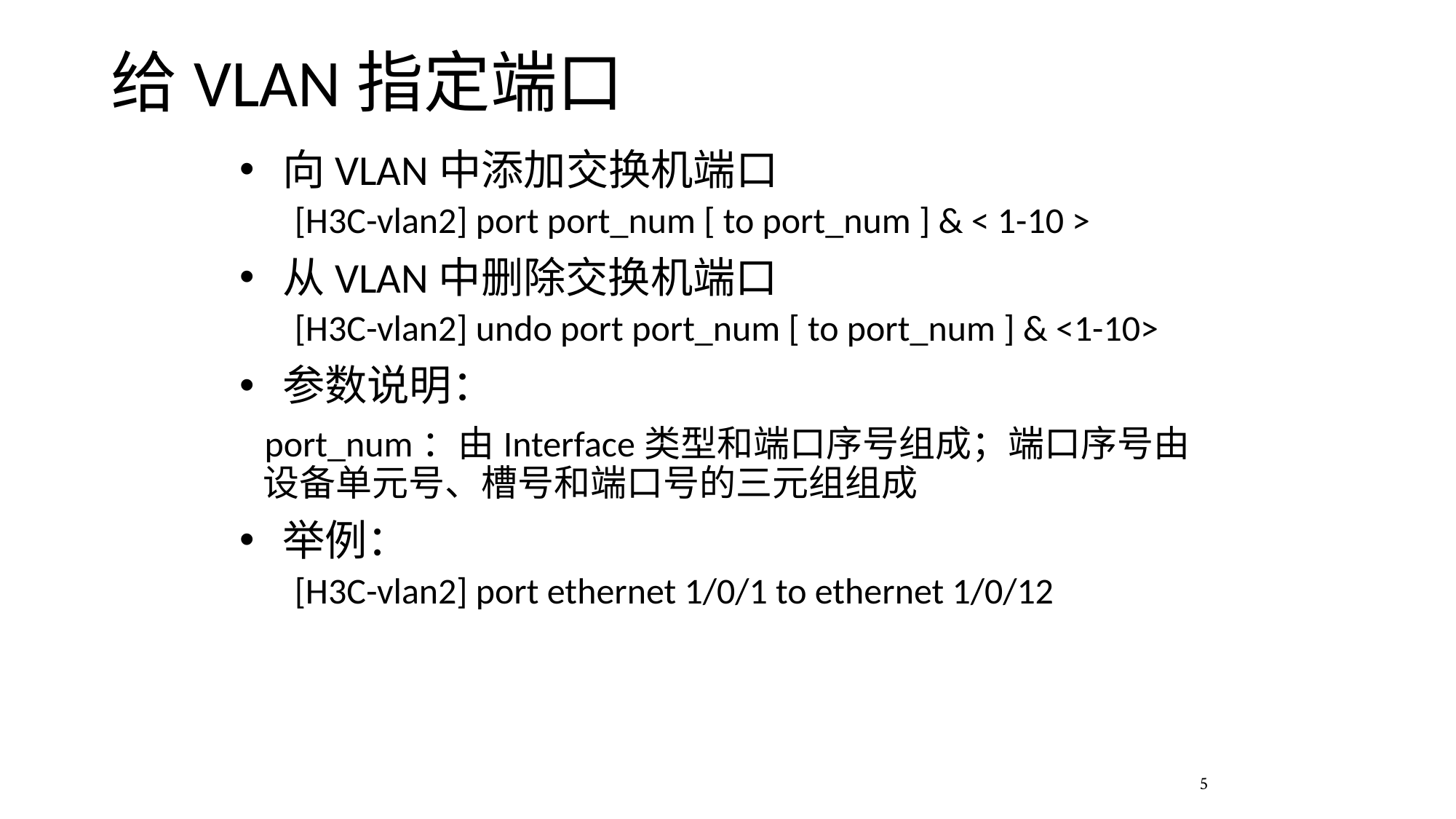

# 给VLAN指定端口
 向VLAN中添加交换机端口
[H3C-vlan2] port port_num [ to port_num ] & < 1-10 >
 从VLAN中删除交换机端口
[H3C-vlan2] undo port port_num [ to port_num ] & <1-10>
 参数说明：
   port_num：由Interface类型和端口序号组成；端口序号由设备单元号、槽号和端口号的三元组组成
 举例：
[H3C-vlan2] port ethernet 1/0/1 to ethernet 1/0/12
5